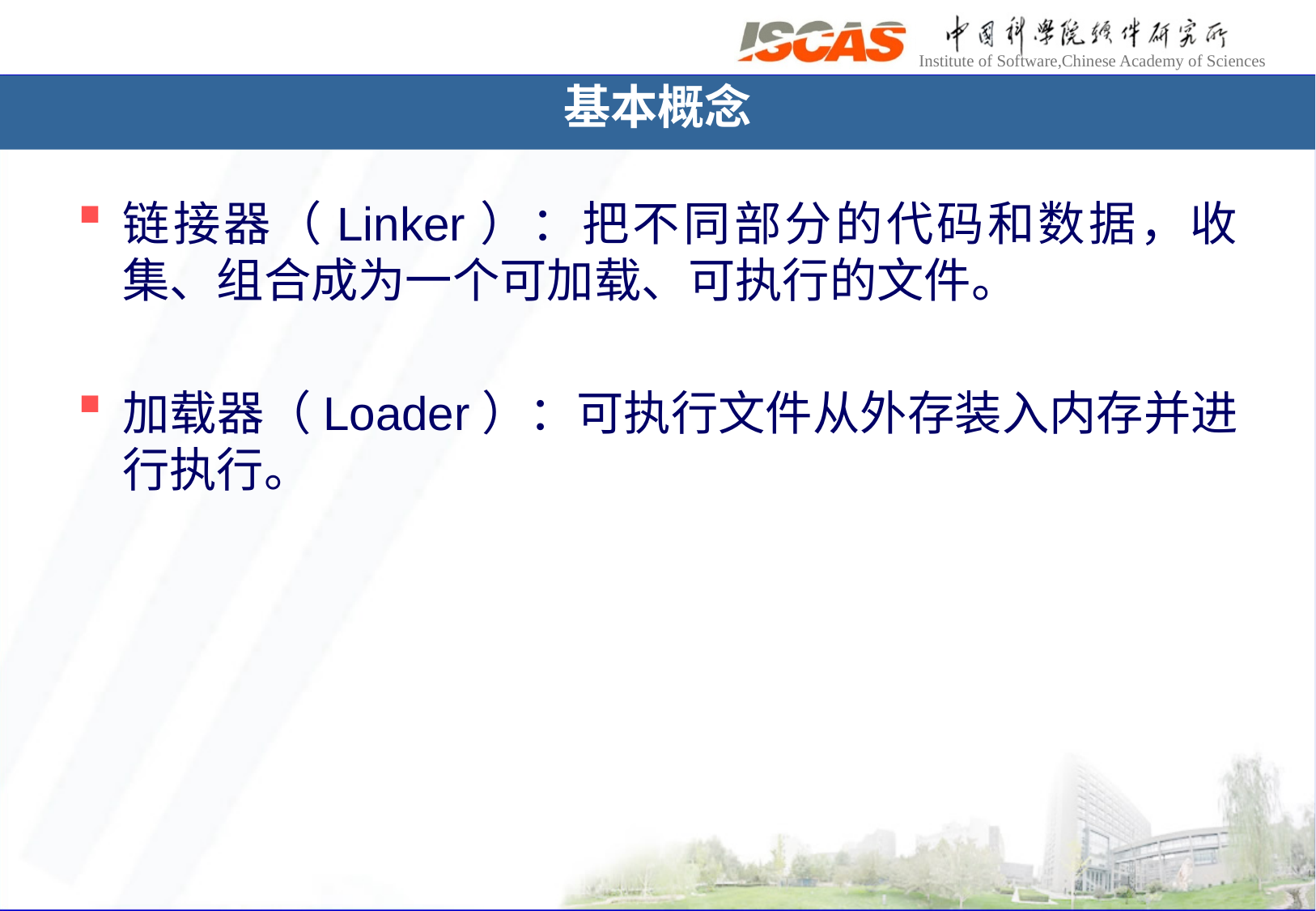

基本概念
链接器（Linker）：把不同部分的代码和数据，收集、组合成为一个可加载、可执行的文件。

加载器（Loader）：可执行文件从外存装入内存并进行执行。